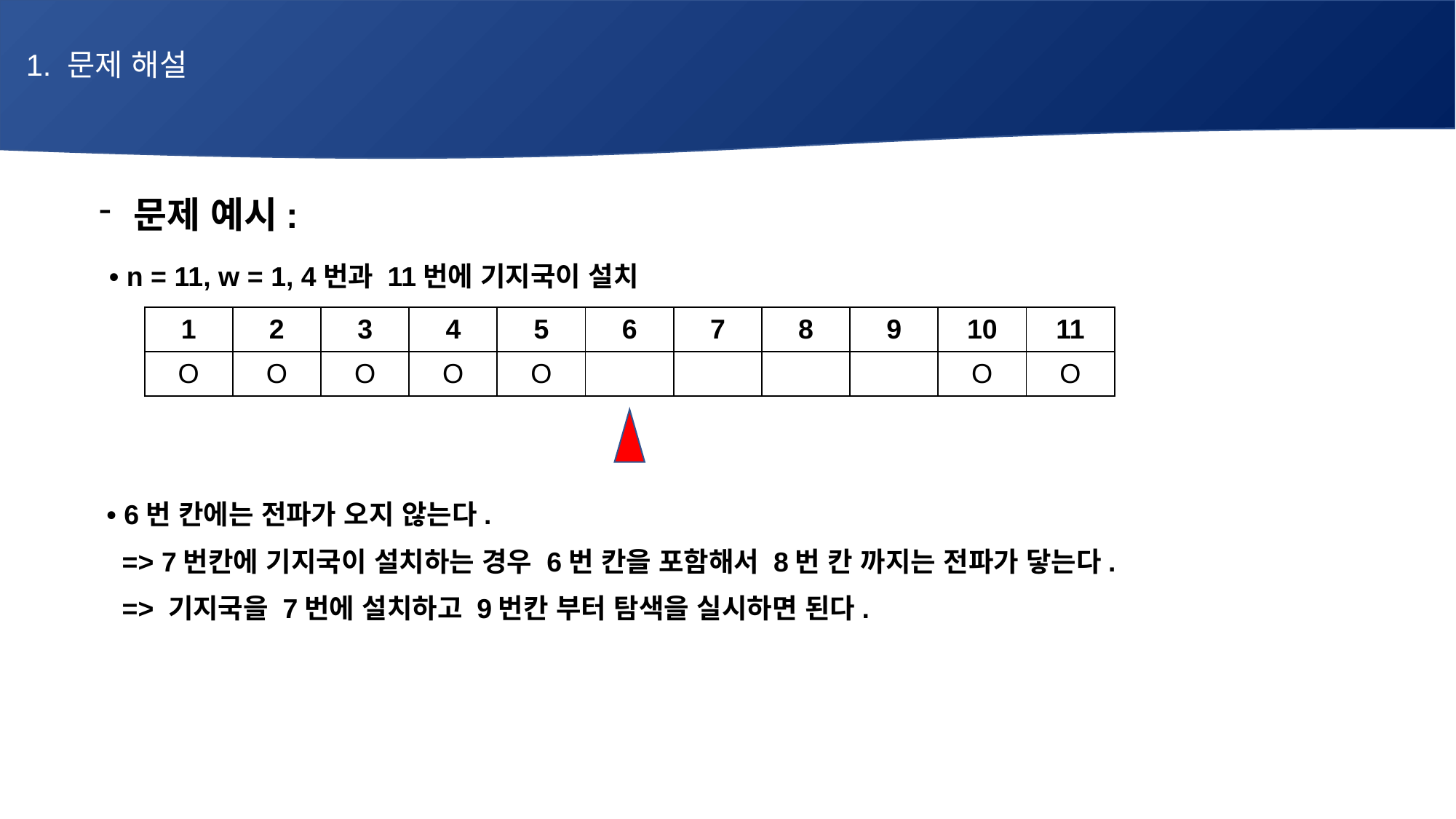

1. 문제 해설
문제 예시:
 • n = 11, w = 1, 4번과 11번에 기지국이 설치

 • 6번 칸에는 전파가 오지 않는다.
   => 7번칸에 기지국이 설치하는 경우 6번 칸을 포함해서 8번 칸 까지는 전파가 닿는다.
   => 기지국을 7번에 설치하고 9번칸 부터 탐색을 실시하면 된다.

| 1 | 2 | 3 | 4 | 5 | 6 | 7 | 8 | 9 | 10 | 11 |
| --- | --- | --- | --- | --- | --- | --- | --- | --- | --- | --- |
| O | O | O | O | O |  |  |  |  | O | O |